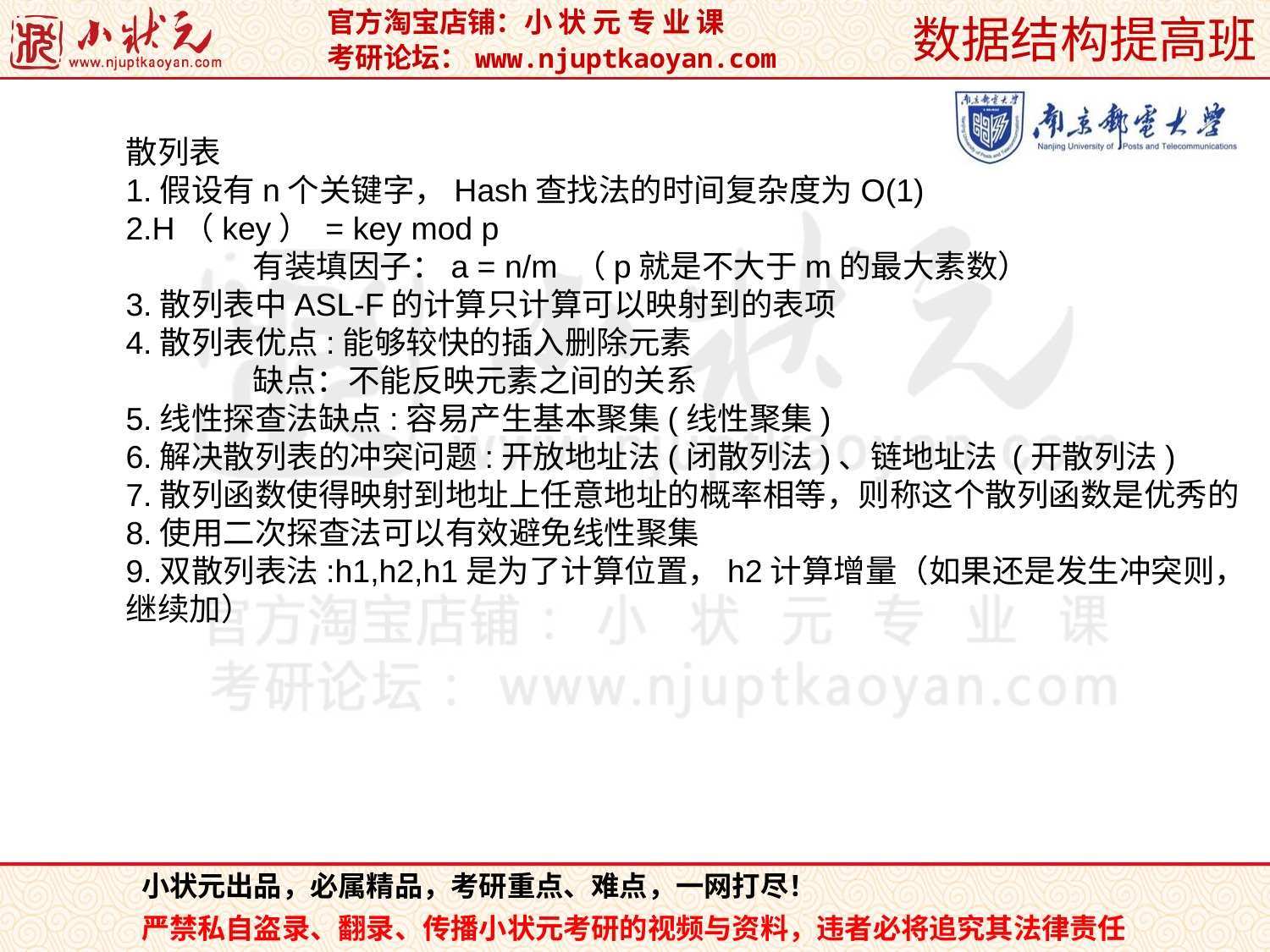

散列表
1.假设有n个关键字，Hash查找法的时间复杂度为O(1)
2.H（key） = key mod p
	有装填因子：a = n/m （p就是不大于m的最大素数）
3.散列表中ASL-F的计算只计算可以映射到的表项
4.散列表优点:能够较快的插入删除元素
	缺点：不能反映元素之间的关系
5.线性探查法缺点:容易产生基本聚集(线性聚集)
6.解决散列表的冲突问题:开放地址法(闭散列法)、链地址法 (开散列法)
7.散列函数使得映射到地址上任意地址的概率相等，则称这个散列函数是优秀的
8.使用二次探查法可以有效避免线性聚集
9.双散列表法:h1,h2,h1是为了计算位置，h2计算增量（如果还是发生冲突则，
继续加）